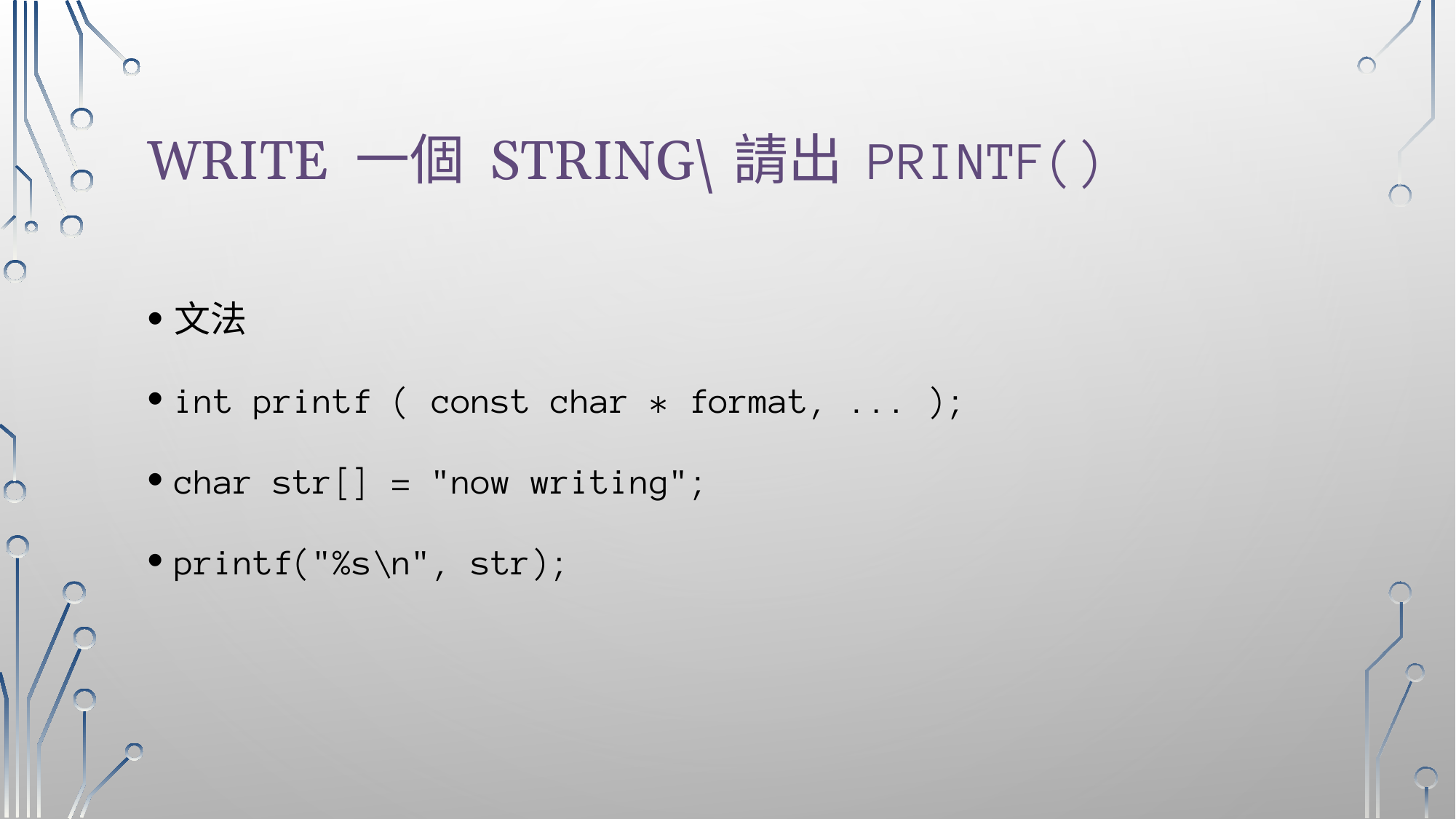

# Write 一個 string\請出 printf()
文法
int printf ( const char * format, ... );
char str[] = "now writing";
printf("%s\n", str);